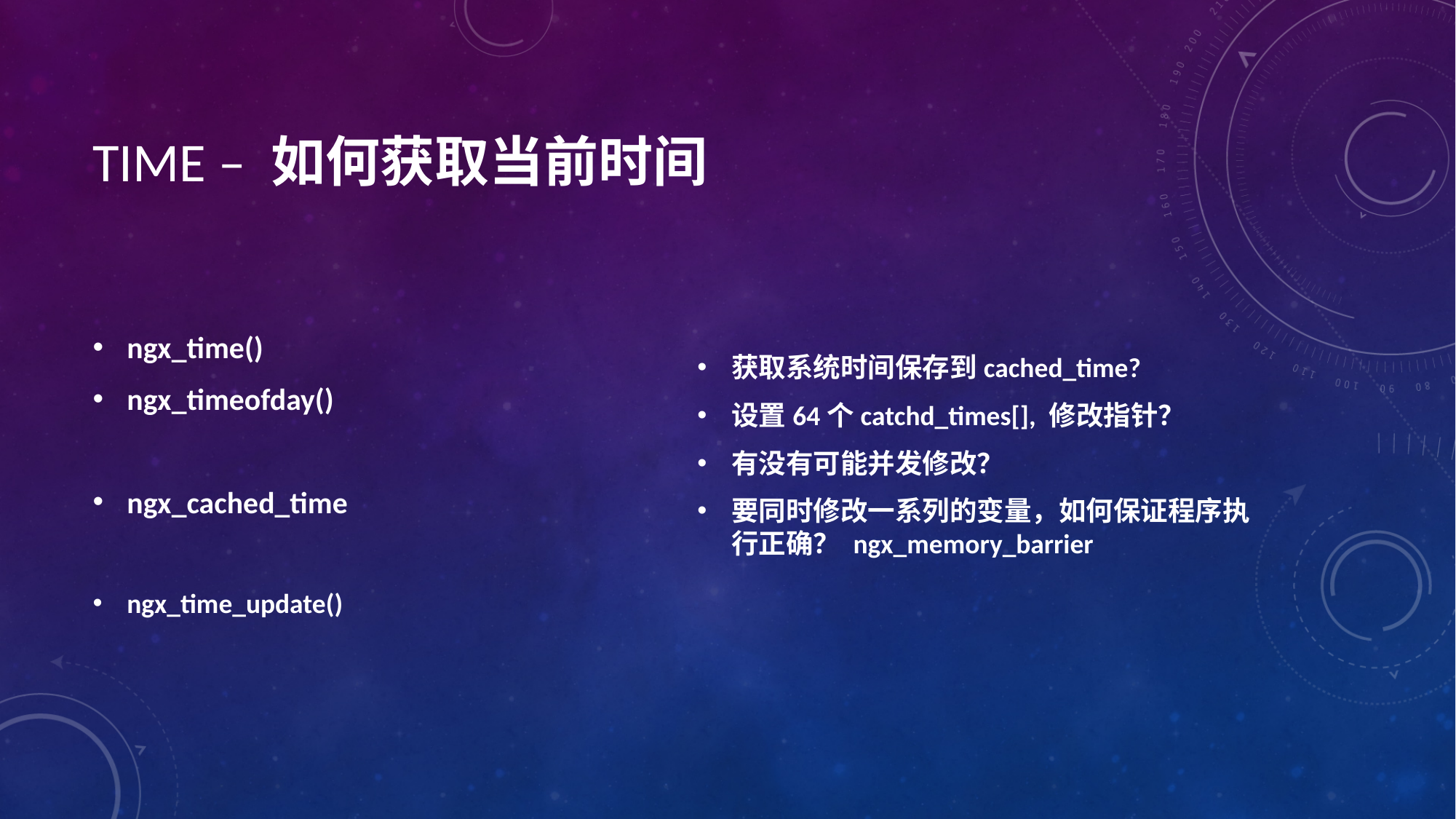

# Time – 如何获取当前时间
ngx_time()
ngx_timeofday()

ngx_cached_time

ngx_time_update()
获取系统时间保存到cached_time?
设置64个catchd_times[], 修改指针？
有没有可能并发修改？
要同时修改一系列的变量，如何保证程序执行正确？ ngx_memory_barrier